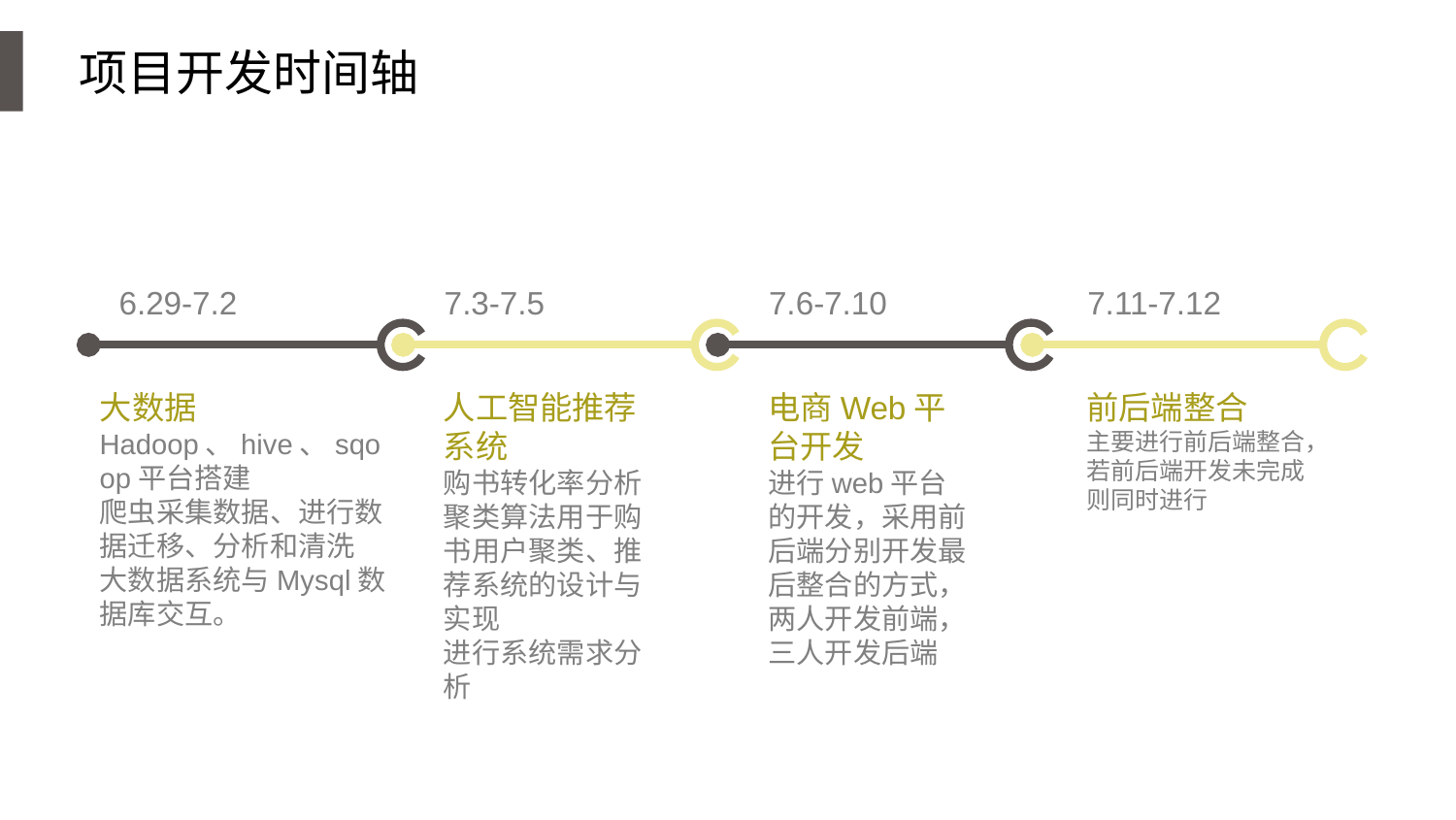

项目开发时间轴
6.29-7.2
7.6-7.10
7.11-7.12
7.3-7.5

大数据
Hadoop、hive、sqoop平台搭建
爬虫采集数据、进行数据迁移、分析和清洗
大数据系统与Mysql数据库交互。
电商Web平台开发
进行web平台的开发，采用前后端分别开发最后整合的方式，两人开发前端，三人开发后端
前后端整合
主要进行前后端整合，若前后端开发未完成则同时进行
人工智能推荐系统
购书转化率分析
聚类算法用于购书用户聚类、推荐系统的设计与实现
进行系统需求分析